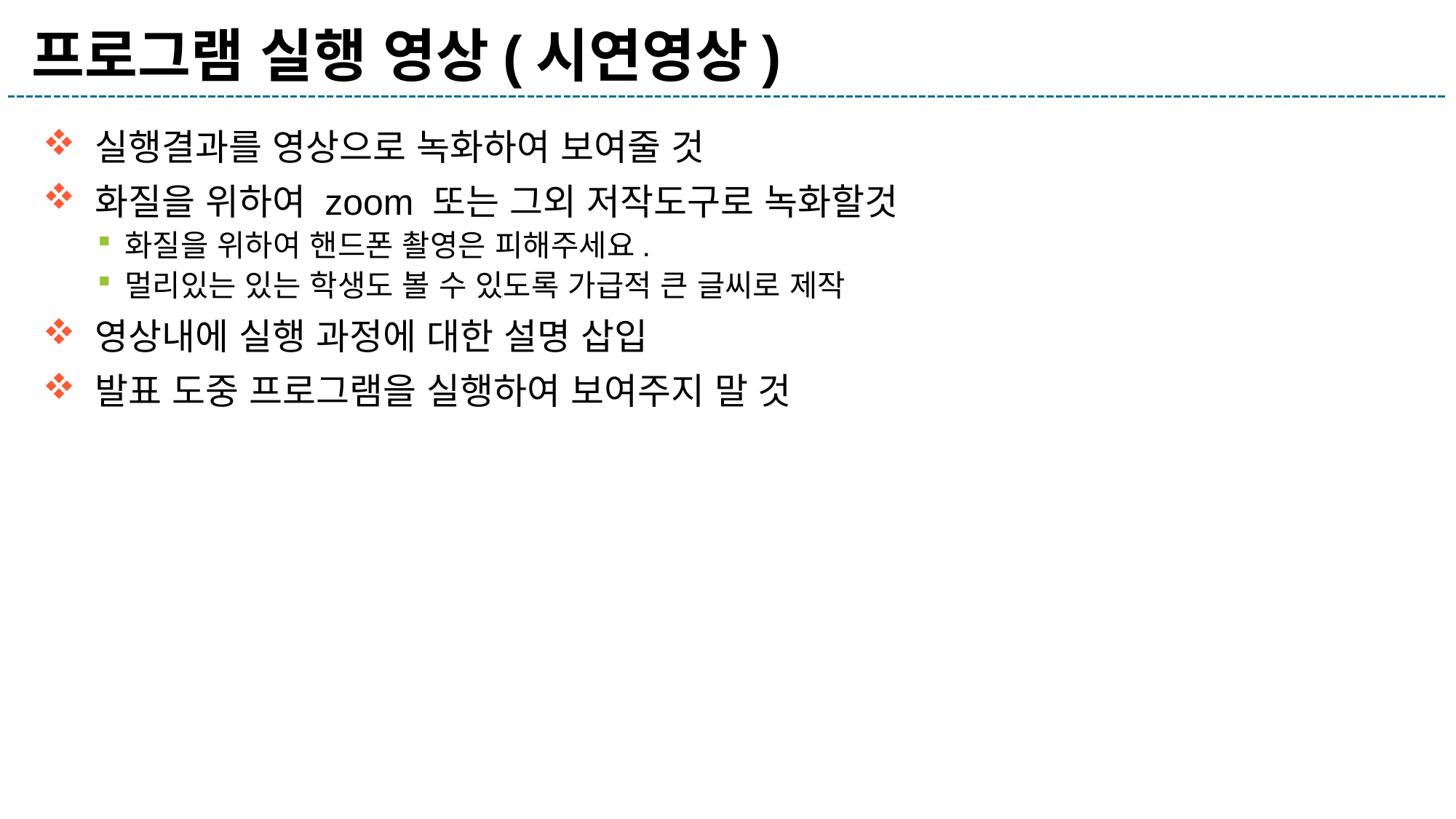

# 프로그램 실행 영상(시연영상)
 실행결과를 영상으로 녹화하여 보여줄 것
 화질을 위하여 zoom 또는 그외 저작도구로 녹화할것
화질을 위하여 핸드폰 촬영은 피해주세요.
멀리있는 있는 학생도 볼 수 있도록 가급적 큰 글씨로 제작
 영상내에 실행 과정에 대한 설명 삽입
 발표 도중 프로그램을 실행하여 보여주지 말 것